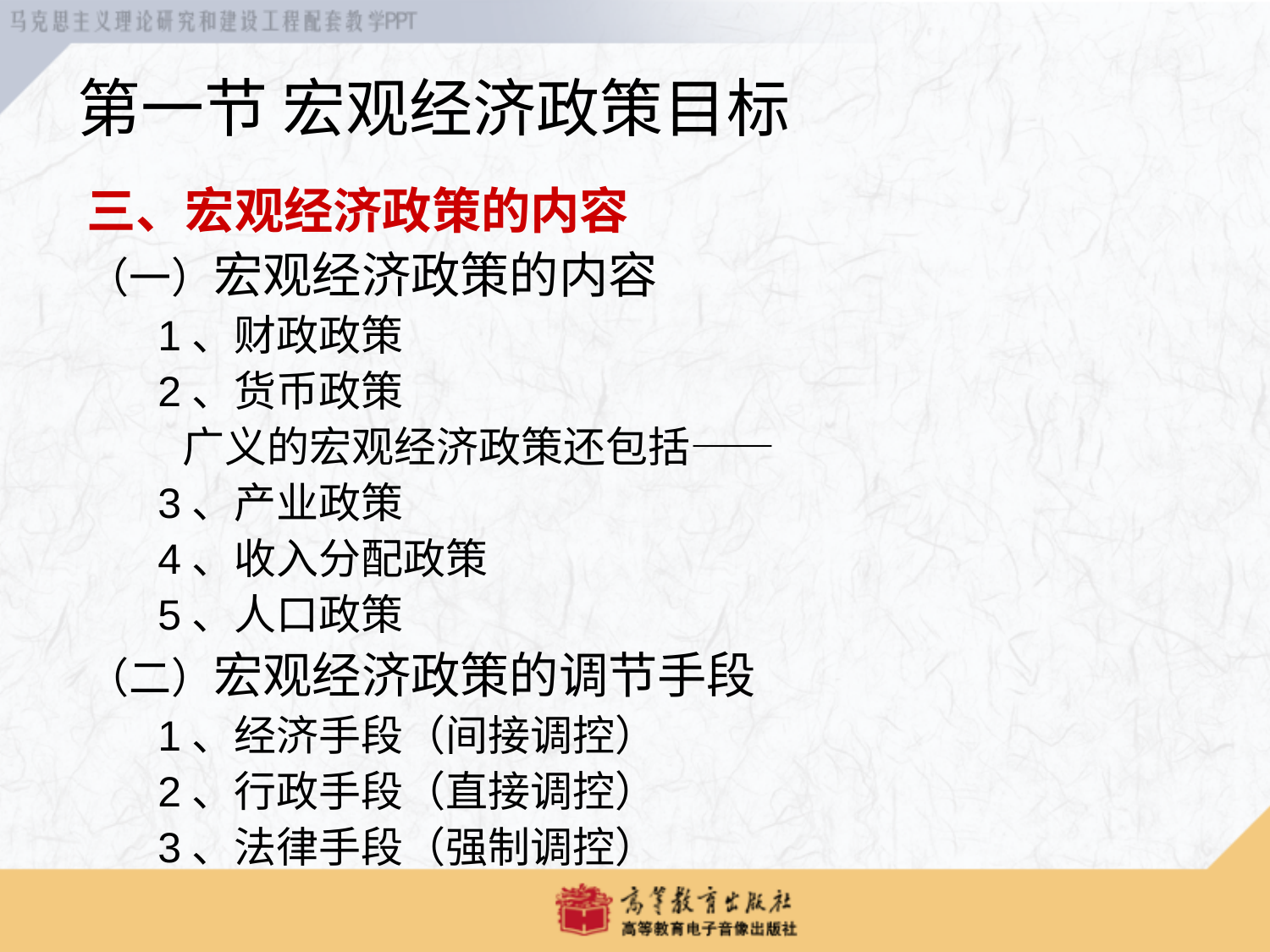

第一节 宏观经济政策目标

三、宏观经济政策的内容
（一）宏观经济政策的内容
      1、财政政策
      2、货币政策
         广义的宏观经济政策还包括——
      3、产业政策
      4、收入分配政策
      5、人口政策
（二）宏观经济政策的调节手段
      1、经济手段（间接调控）
      2、行政手段（直接调控）
      3、法律手段（强制调控）